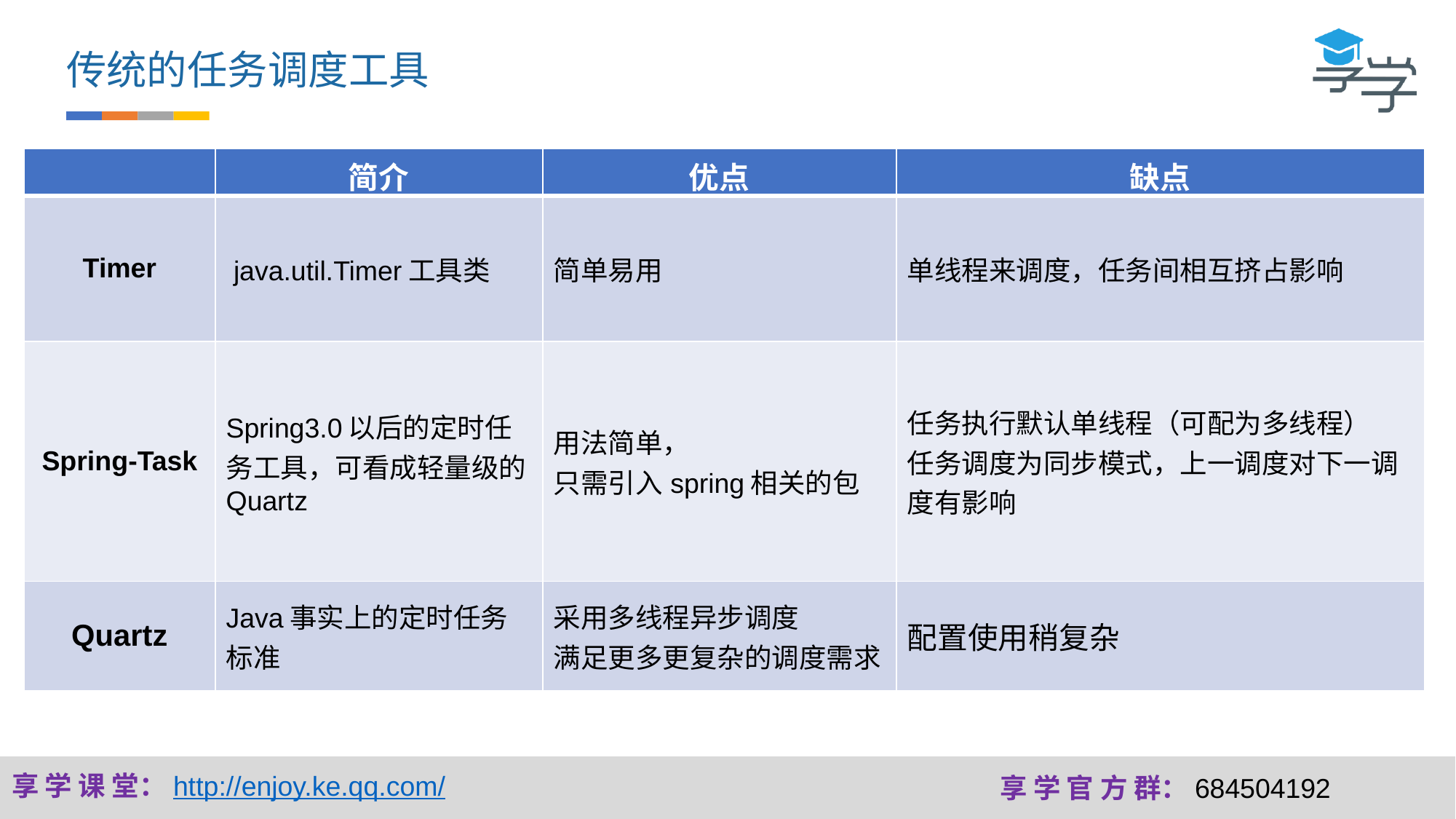

传统的任务调度工具

|  | 简介 | 优点 | 缺点 |
| --- | --- | --- | --- |
| Timer | java.util.Timer工具类 | 简单易用 | 单线程来调度，任务间相互挤占影响 |
| Spring-Task | Spring3.0以后的定时任务工具，可看成轻量级的Quartz | 用法简单， 只需引入spring相关的包 | 任务执行默认单线程（可配为多线程） 任务调度为同步模式，上一调度对下一调度有影响 |
| Quartz | Java事实上的定时任务标准 | 采用多线程异步调度 满足更多更复杂的调度需求 | 配置使用稍复杂 |